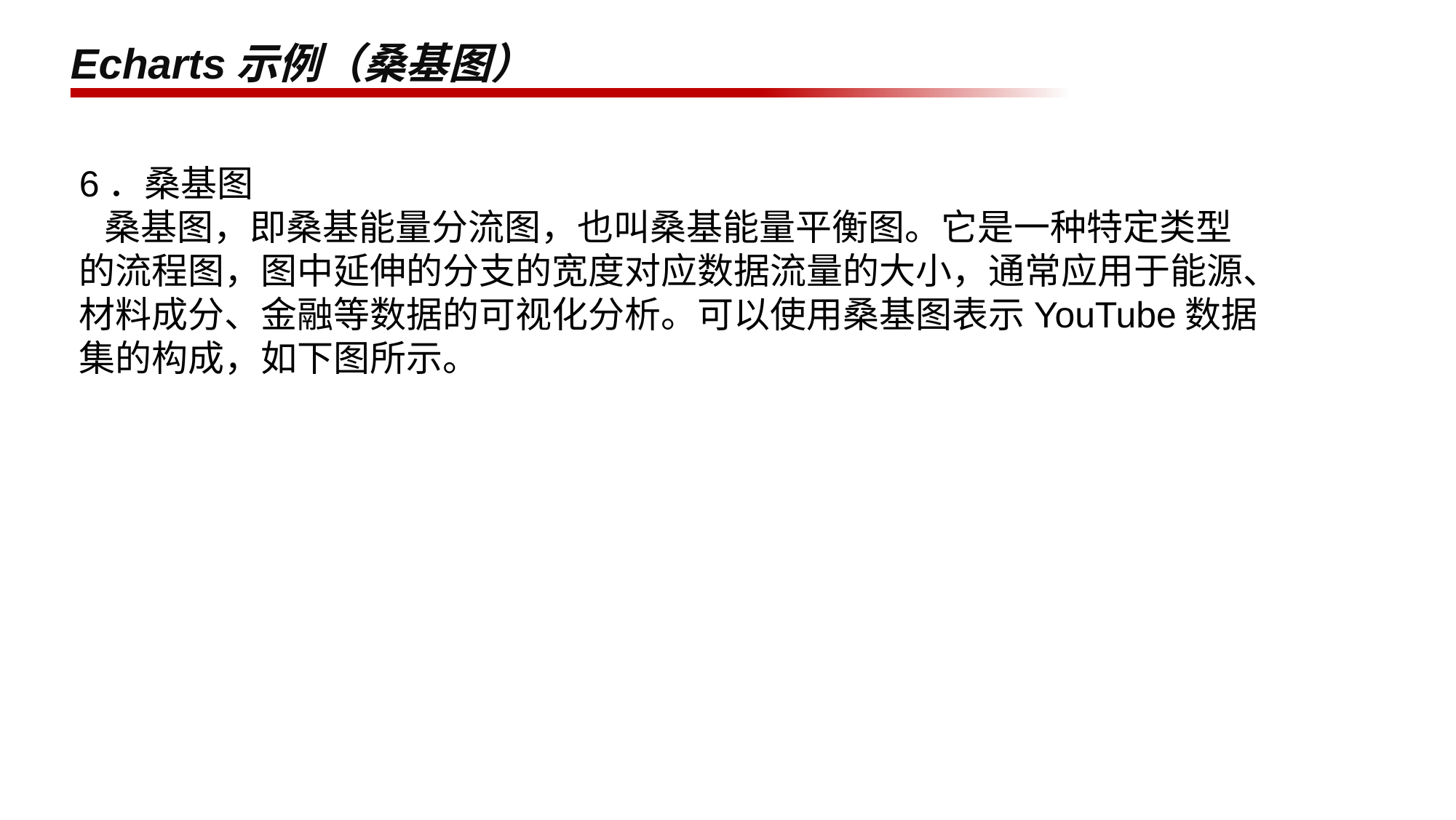

# Echarts示例（桑基图）

6．桑基图
  桑基图，即桑基能量分流图，也叫桑基能量平衡图。它是一种特定类型的流程图，图中延伸的分支的宽度对应数据流量的大小，通常应用于能源、材料成分、金融等数据的可视化分析。可以使用桑基图表示YouTube数据集的构成，如下图所示。